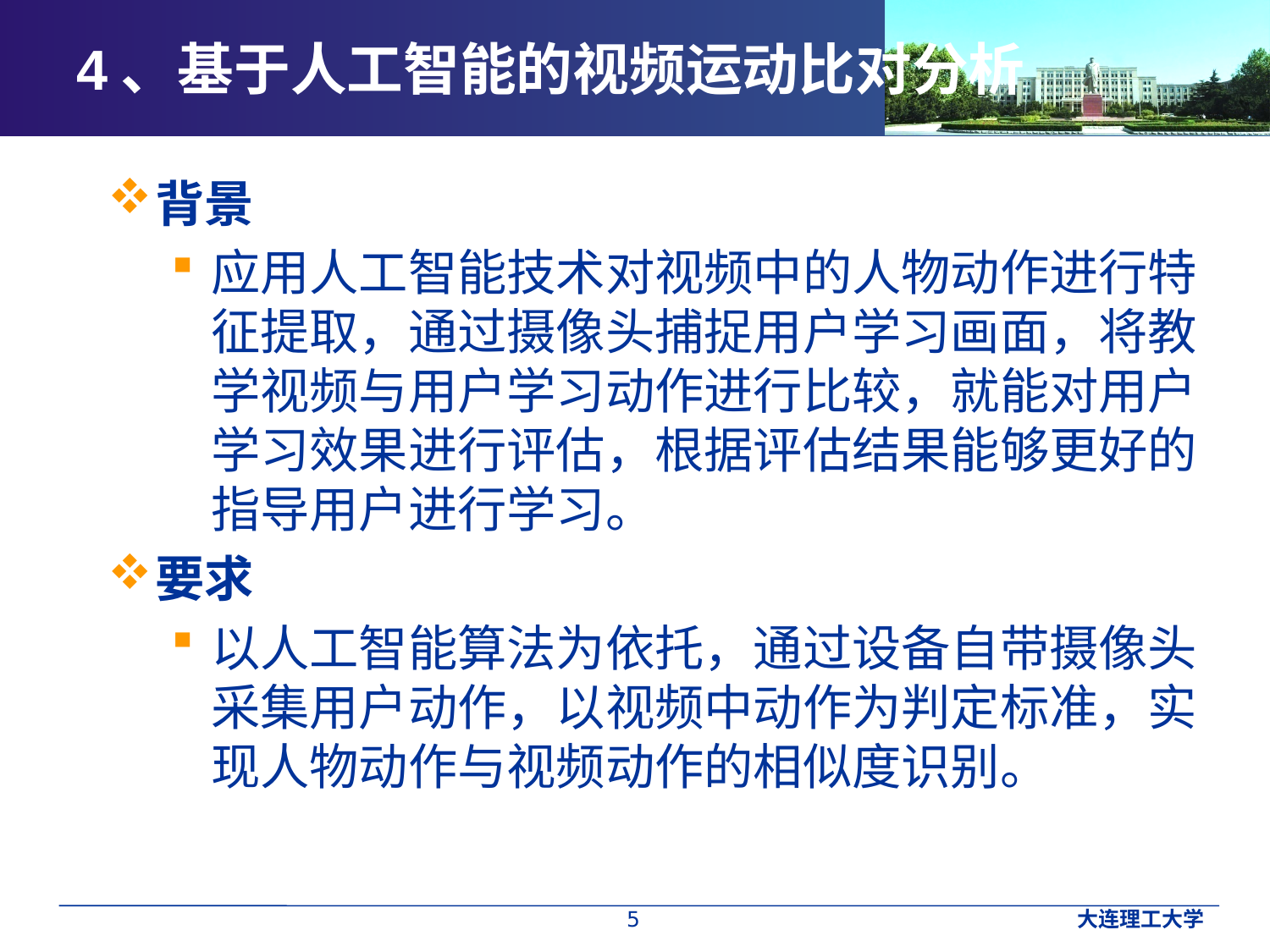

# 4、基于人工智能的视频运动比对分析
背景
应用人工智能技术对视频中的人物动作进行特征提取，通过摄像头捕捉用户学习画面，将教学视频与用户学习动作进行比较，就能对用户学习效果进行评估，根据评估结果能够更好的指导用户进行学习。
要求
以人工智能算法为依托，通过设备自带摄像头采集用户动作，以视频中动作为判定标准，实现人物动作与视频动作的相似度识别。

大连理工大学
5